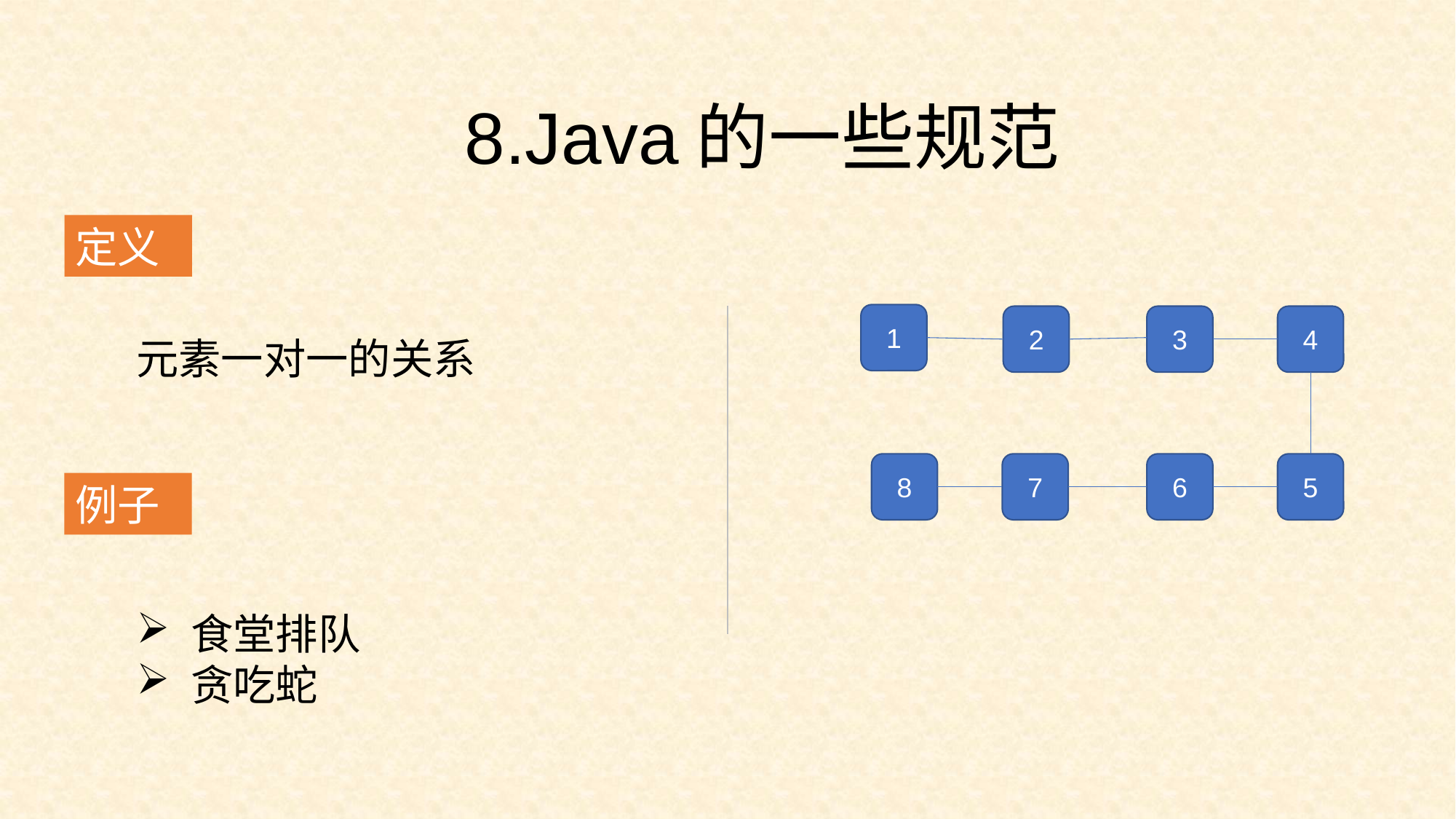

8.Java的一些规范
定义
1
2
3
4
元素一对一的关系
7
8
6
5
例子

食堂排队
贪吃蛇